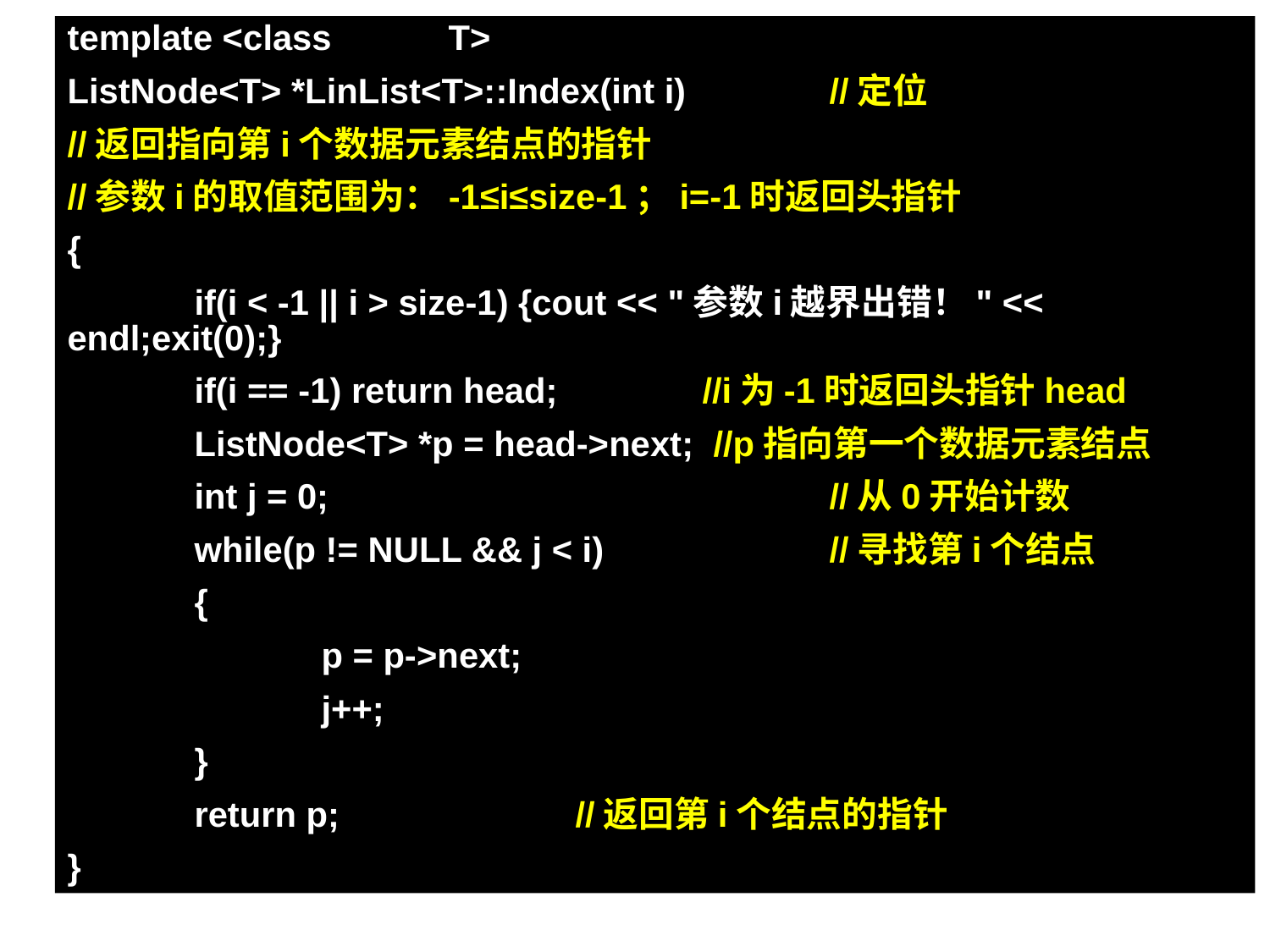

template <class	T>
ListNode<T> *LinList<T>::Index(int i)		//定位
//返回指向第i个数据元素结点的指针
//参数i的取值范围为：-1≤i≤size-1；i=-1时返回头指针
{
	if(i < -1 || i > size-1) {cout << "参数i越界出错！" << endl;exit(0);}
	if(i == -1) return head;		//i为-1时返回头指针head
	ListNode<T> *p = head->next;  //p指向第一个数据元素结点
	int j = 0;				//从0开始计数
	while(p != NULL && j < i)		//寻找第i个结点
	{
		p = p->next;
		j++;
	}
	return p;		//返回第i个结点的指针
}